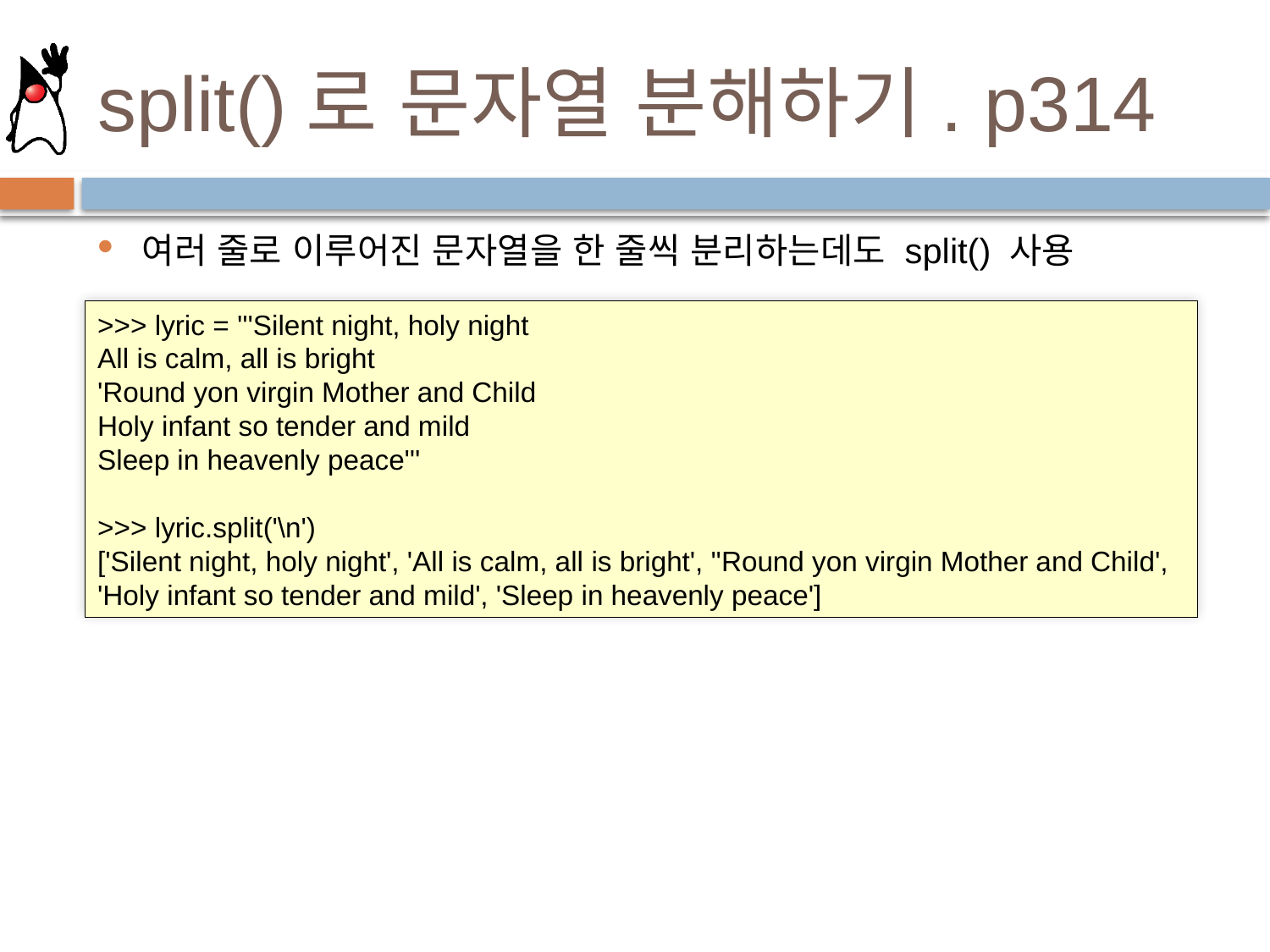

# split()로 문자열 분해하기. p314
여러 줄로 이루어진 문자열을 한 줄씩 분리하는데도 split() 사용
>>> lyric = '''Silent night, holy night
All is calm, all is bright
'Round yon virgin Mother and Child
Holy infant so tender and mild
Sleep in heavenly peace'''

>>> lyric.split('\n')
['Silent night, holy night', 'All is calm, all is bright', ''Round yon virgin Mother and Child', 'Holy infant so tender and mild', 'Sleep in heavenly peace']